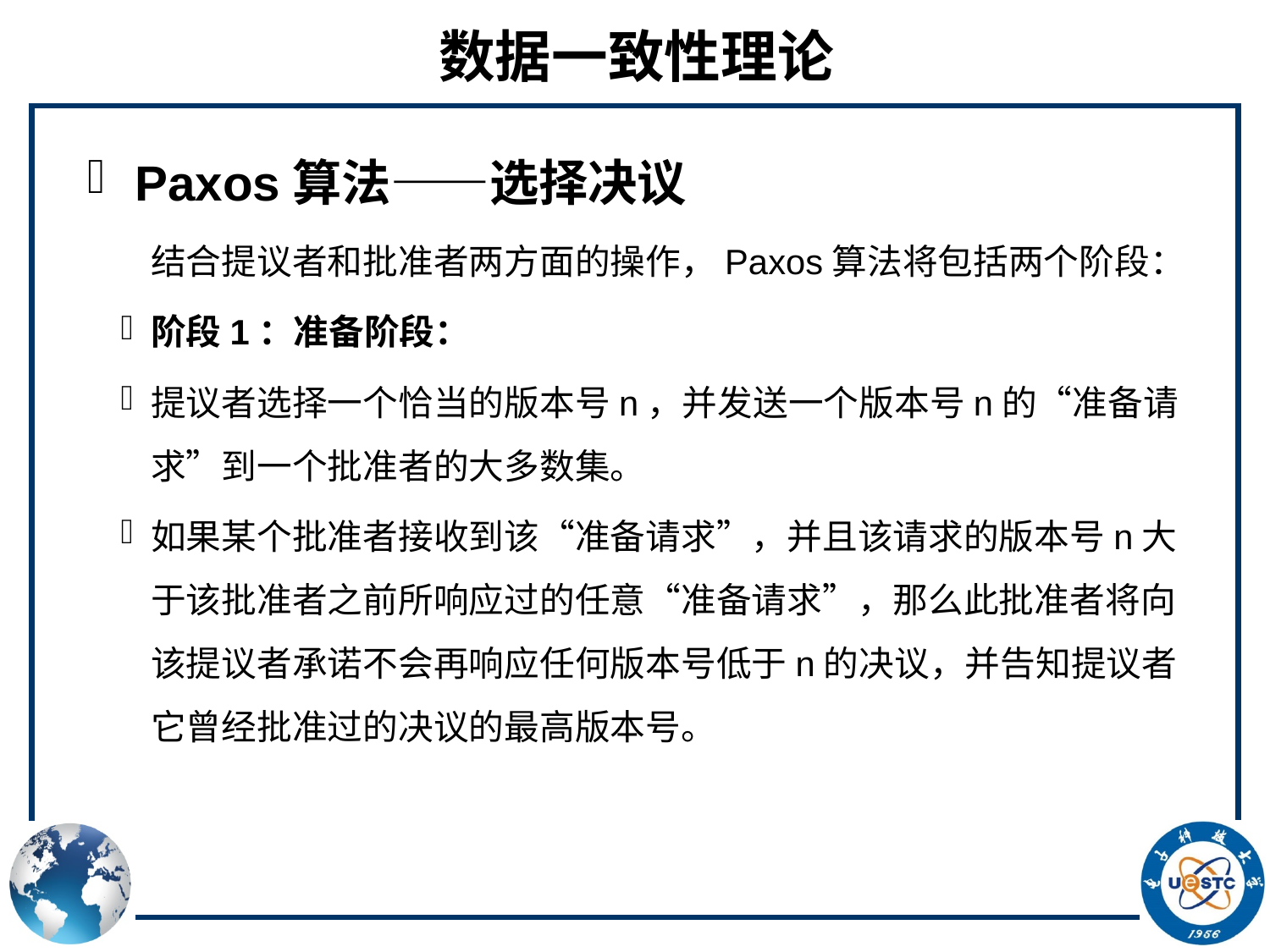

# 数据一致性理论
Paxos算法——选择决议
结合提议者和批准者两方面的操作，Paxos算法将包括两个阶段：
阶段1：准备阶段：
提议者选择一个恰当的版本号n，并发送一个版本号n的“准备请求”到一个批准者的大多数集。
如果某个批准者接收到该“准备请求”，并且该请求的版本号n大于该批准者之前所响应过的任意“准备请求”，那么此批准者将向该提议者承诺不会再响应任何版本号低于n的决议，并告知提议者它曾经批准过的决议的最高版本号。